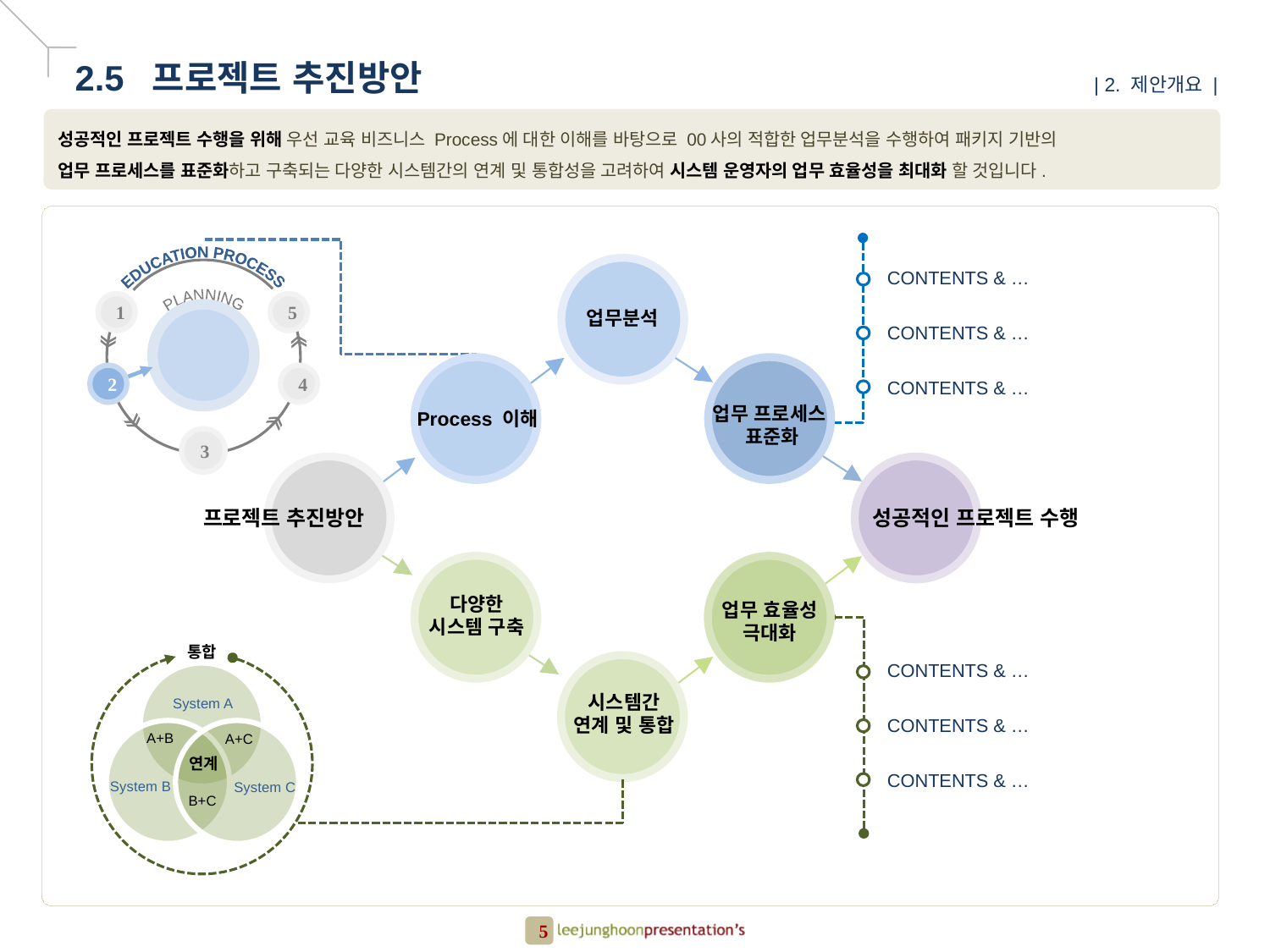

EDUCATION PROCESS

1
5
PLANNING

2
4

3

CONTENTS & …

CONTENTS & …

CONTENTS & …

업무분석
업무 프로세스
표준화
Process 이해
프로젝트 추진방안
성공적인 프로젝트 수행
다양한
시스템 구축
업무 효율성
극대화
통합
CONTENTS & …

CONTENTS & …

CONTENTS & …

System A

A+B
A+C
연계
System B
System C
B+C
시스템간
연계 및 통합